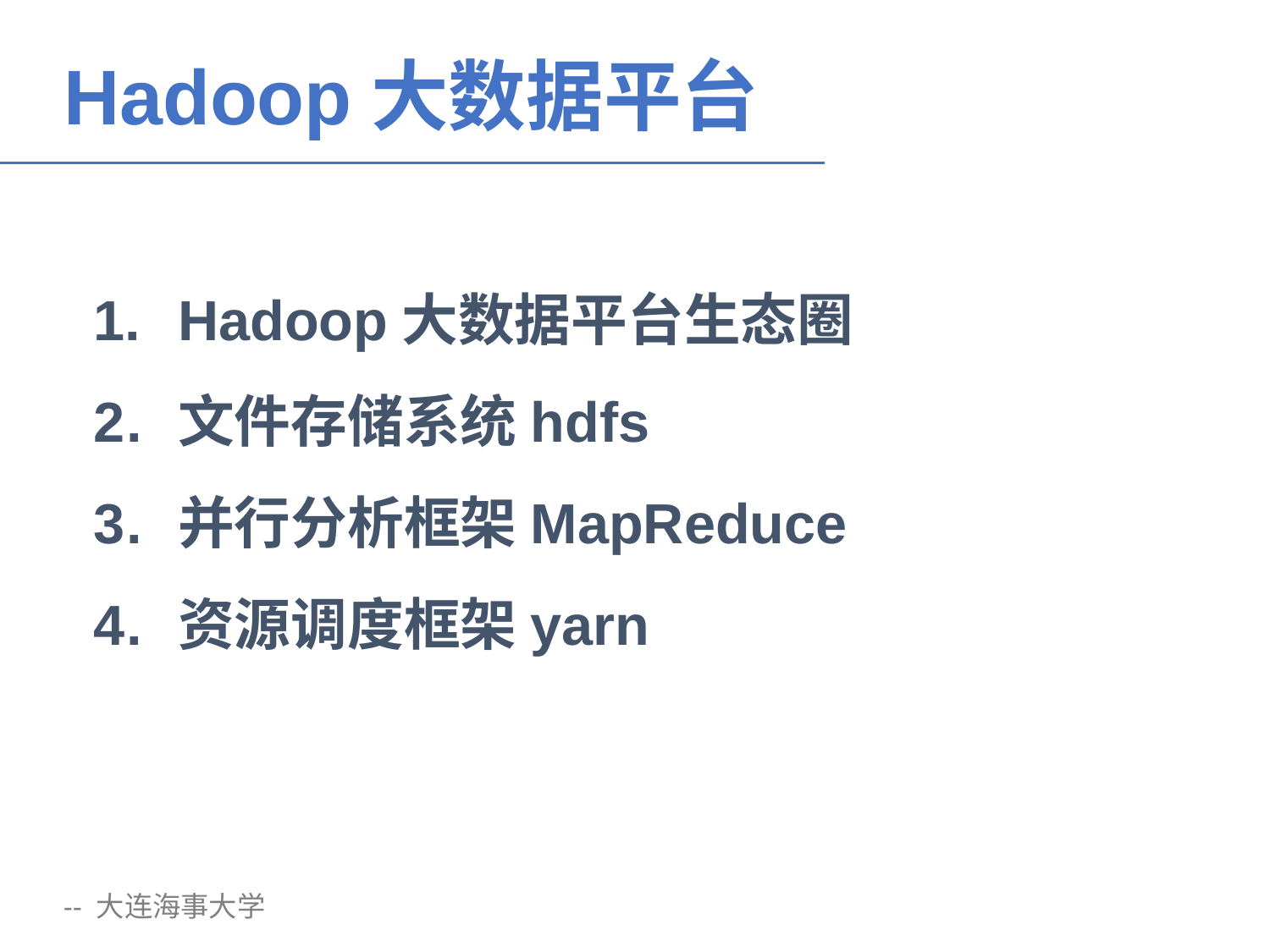

Hadoop大数据平台
Hadoop大数据平台生态圈
文件存储系统hdfs
并行分析框架MapReduce
资源调度框架yarn
-- 大连海事大学